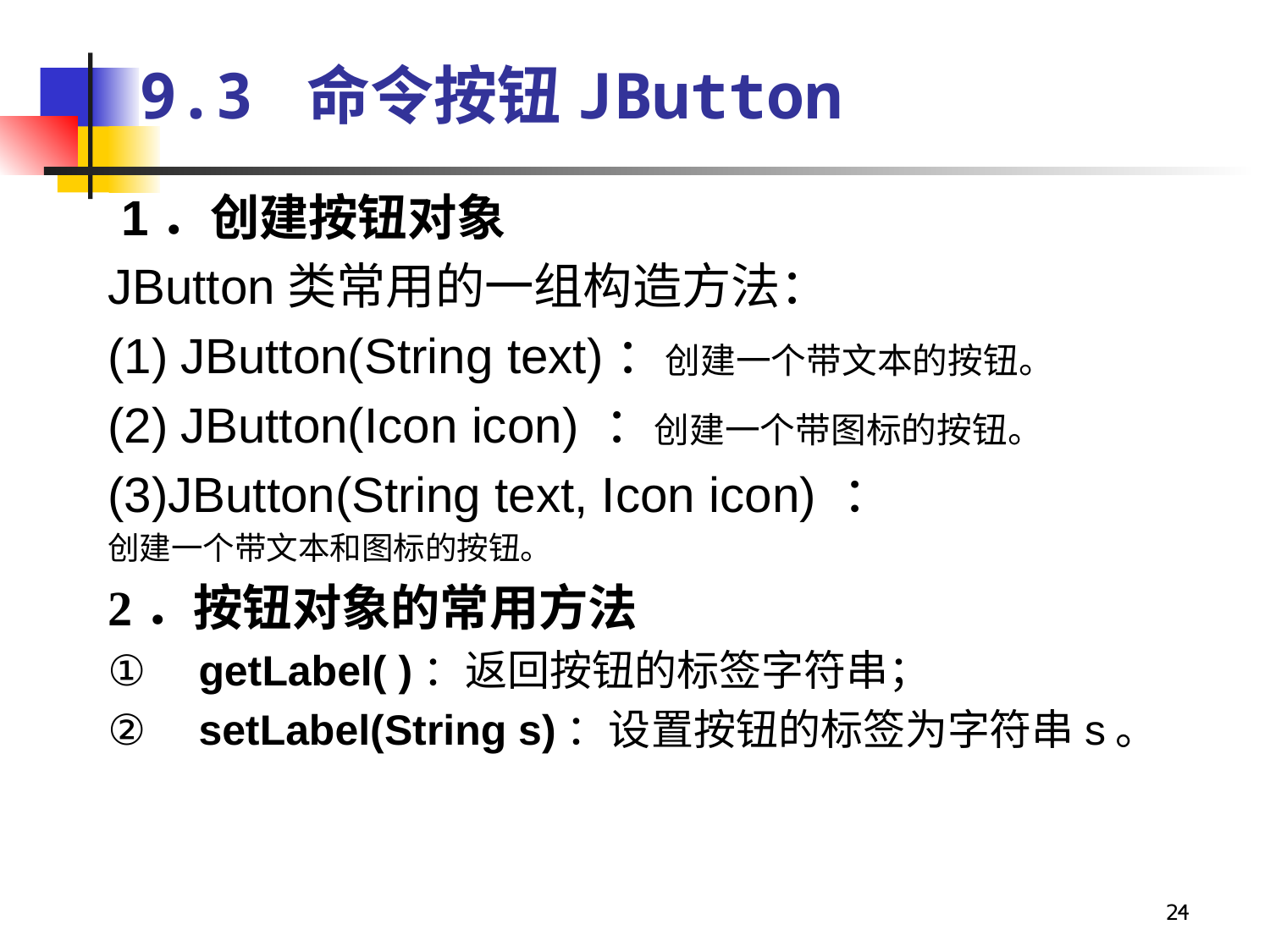

# 9.3 命令按钮JButton
 1．创建按钮对象
JButton类常用的一组构造方法：
(1) JButton(String text)：创建一个带文本的按钮。
(2) JButton(Icon icon) ：创建一个带图标的按钮。
(3)JButton(String text, Icon icon) ：
创建一个带文本和图标的按钮。
2．按钮对象的常用方法
①     getLabel( )：返回按钮的标签字符串；
②     setLabel(String s)：设置按钮的标签为字符串s。